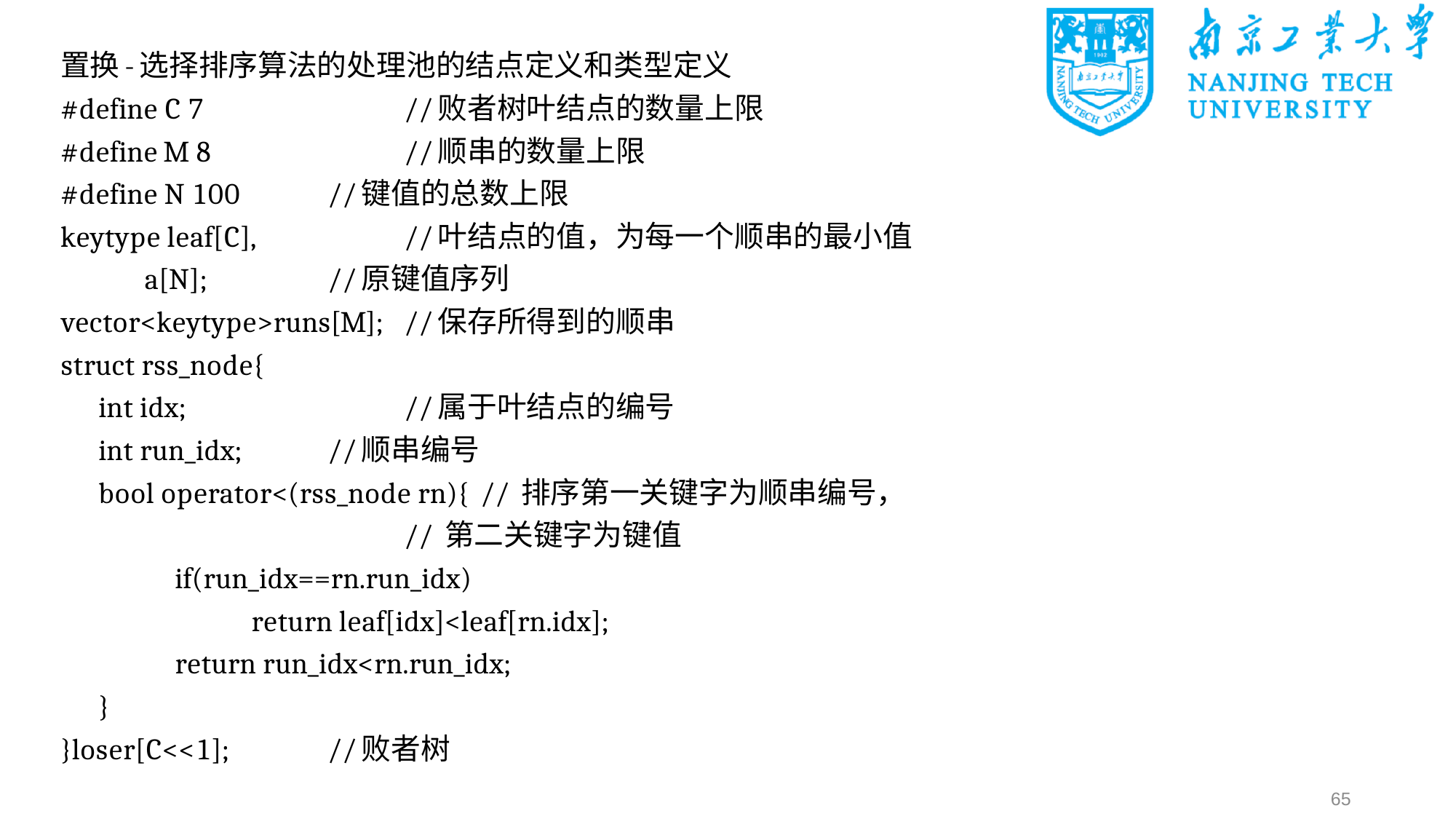

置换-选择排序算法的处理池的结点定义和类型定义
#define C 7			//败者树叶结点的数量上限
#define M 8			//顺串的数量上限
#define N 100		//键值的总数上限
keytype leaf[C],		//叶结点的值，为每一个顺串的最小值
	       a[N];		//原键值序列
vector<keytype>runs[M];	//保存所得到的顺串
struct rss_node{
	int idx;			//属于叶结点的编号
	int run_idx;		//顺串编号
	bool operator<(rss_node rn){	// 排序第一关键字为顺串编号，
					// 第二关键字为键值
		if(run_idx==rn.run_idx)
			return leaf[idx]<leaf[rn.idx];
		return run_idx<rn.run_idx;
	}
}loser[C<<1];		//败者树
65